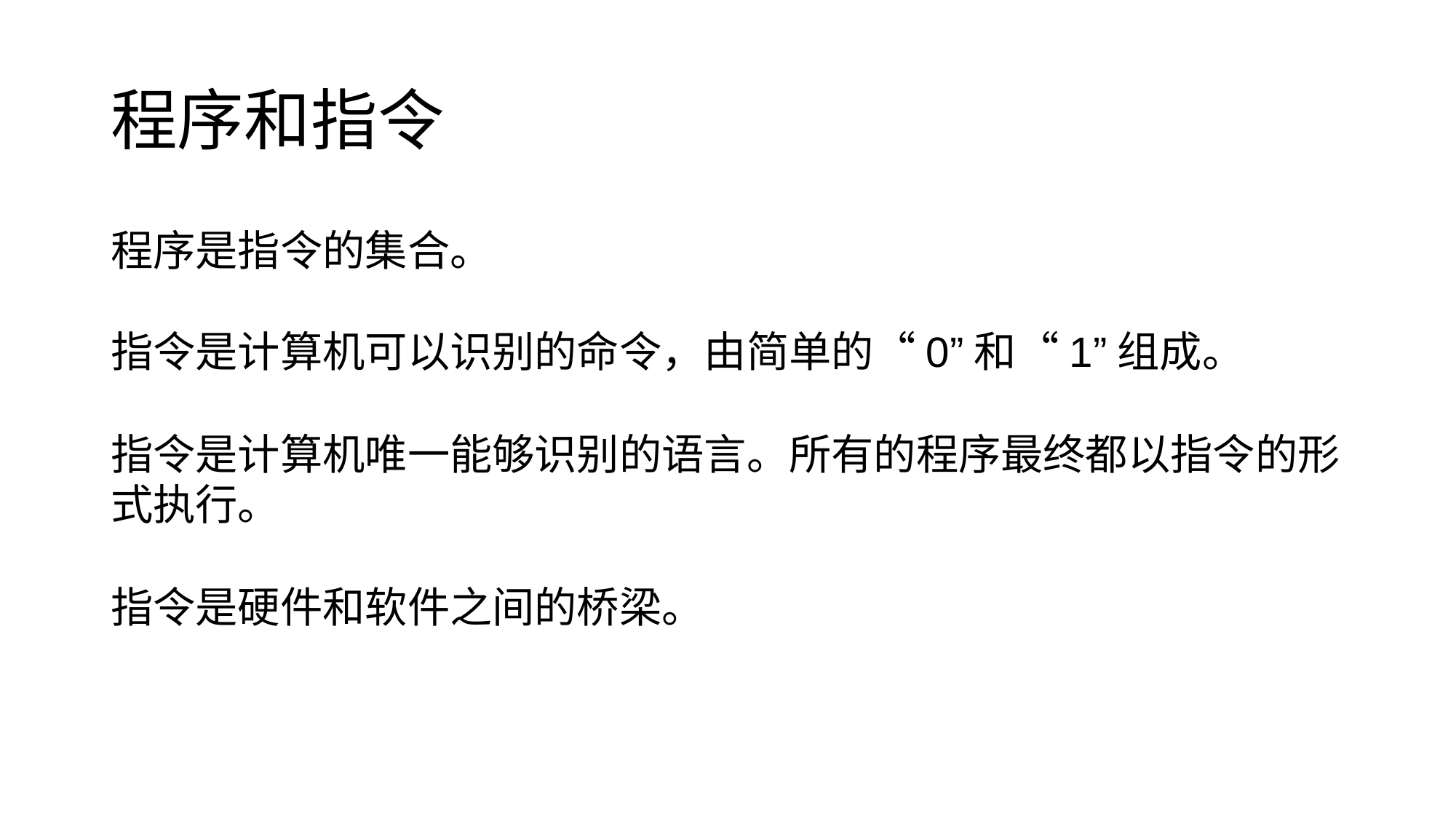

程序和指令
程序是指令的集合。

指令是计算机可以识别的命令，由简单的“0”和“1”组成。

指令是计算机唯一能够识别的语言。所有的程序最终都以指令的形式执行。

指令是硬件和软件之间的桥梁。